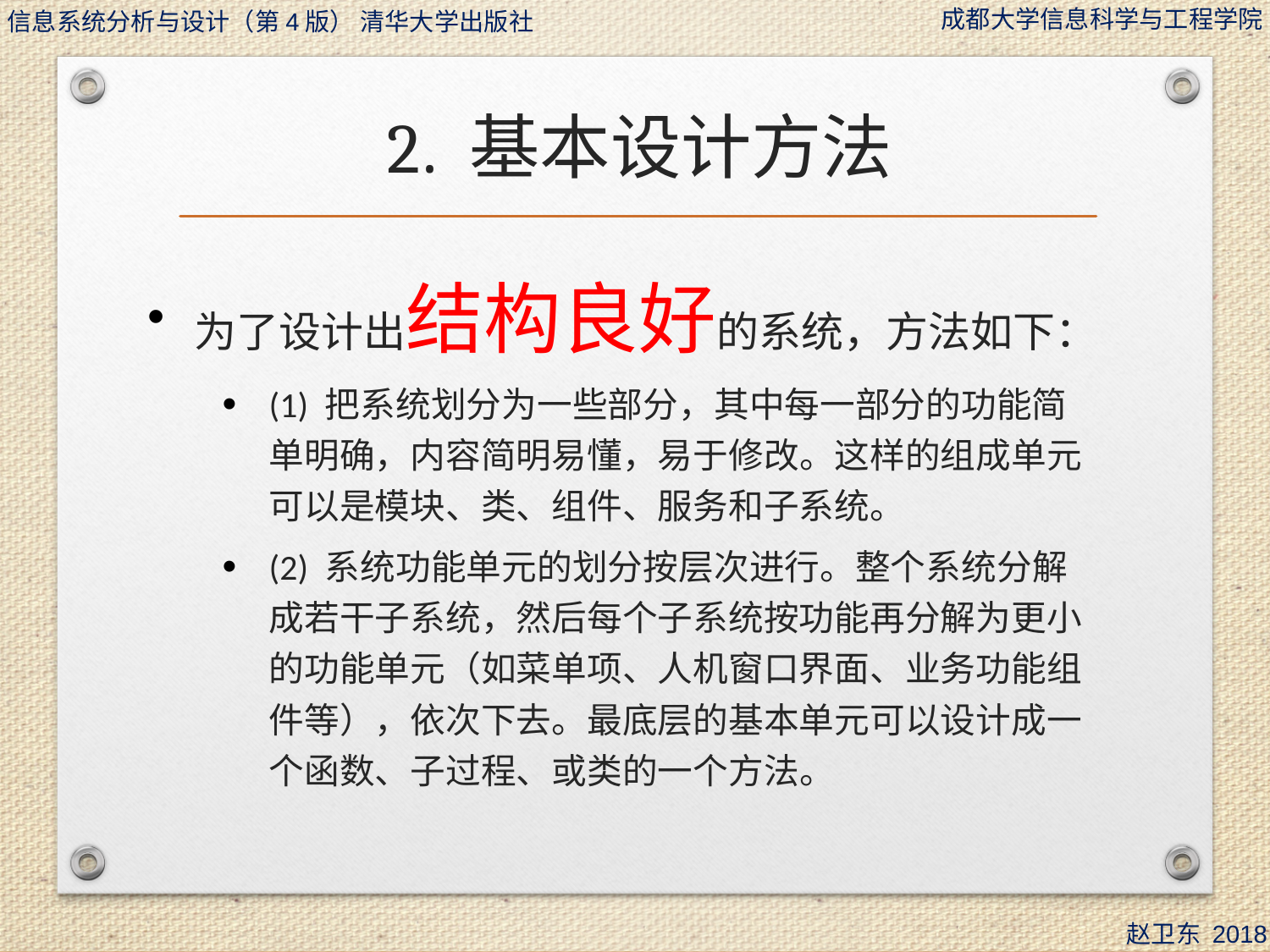

# 2. 基本设计方法
为了设计出结构良好的系统，方法如下：
(1) 把系统划分为一些部分，其中每一部分的功能简单明确，内容简明易懂，易于修改。这样的组成单元可以是模块、类、组件、服务和子系统。
(2) 系统功能单元的划分按层次进行。整个系统分解成若干子系统，然后每个子系统按功能再分解为更小的功能单元（如菜单项、人机窗口界面、业务功能组件等），依次下去。最底层的基本单元可以设计成一个函数、子过程、或类的一个方法。